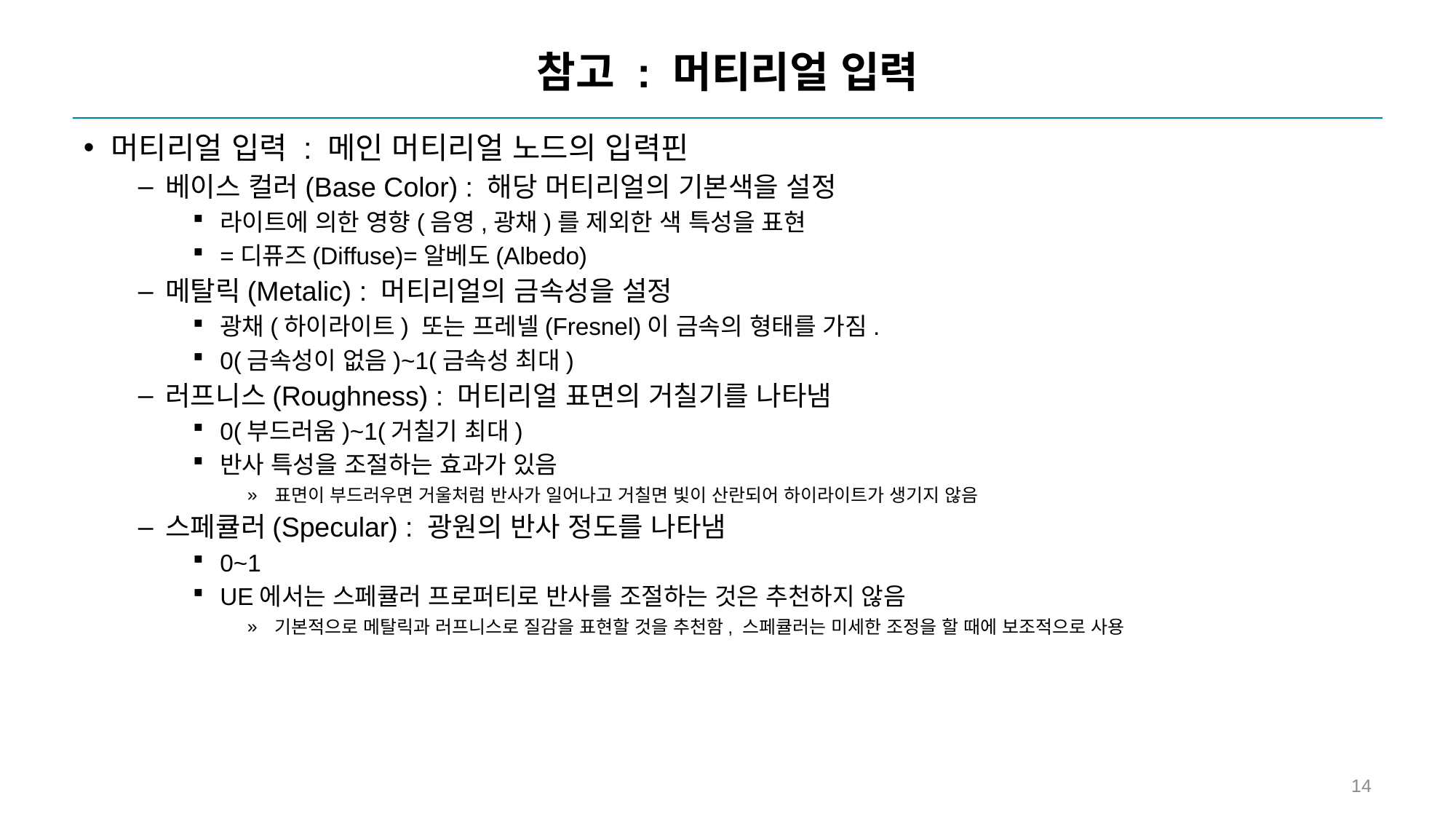

# 참고 : 머티리얼 입력
머티리얼 입력 : 메인 머티리얼 노드의 입력핀
베이스 컬러(Base Color) : 해당 머티리얼의 기본색을 설정
라이트에 의한 영향(음영,광채)를 제외한 색 특성을 표현
=디퓨즈(Diffuse)=알베도(Albedo)
메탈릭(Metalic) : 머티리얼의 금속성을 설정
광채(하이라이트) 또는 프레넬(Fresnel)이 금속의 형태를 가짐.
0(금속성이 없음)~1(금속성 최대)
러프니스(Roughness) : 머티리얼 표면의 거칠기를 나타냄
0(부드러움)~1(거칠기 최대)
반사 특성을 조절하는 효과가 있음
표면이 부드러우면 거울처럼 반사가 일어나고 거칠면 빛이 산란되어 하이라이트가 생기지 않음
스페큘러(Specular) : 광원의 반사 정도를 나타냄
0~1
UE에서는 스페큘러 프로퍼티로 반사를 조절하는 것은 추천하지 않음
기본적으로 메탈릭과 러프니스로 질감을 표현할 것을 추천함, 스페큘러는 미세한 조정을 할 때에 보조적으로 사용

14